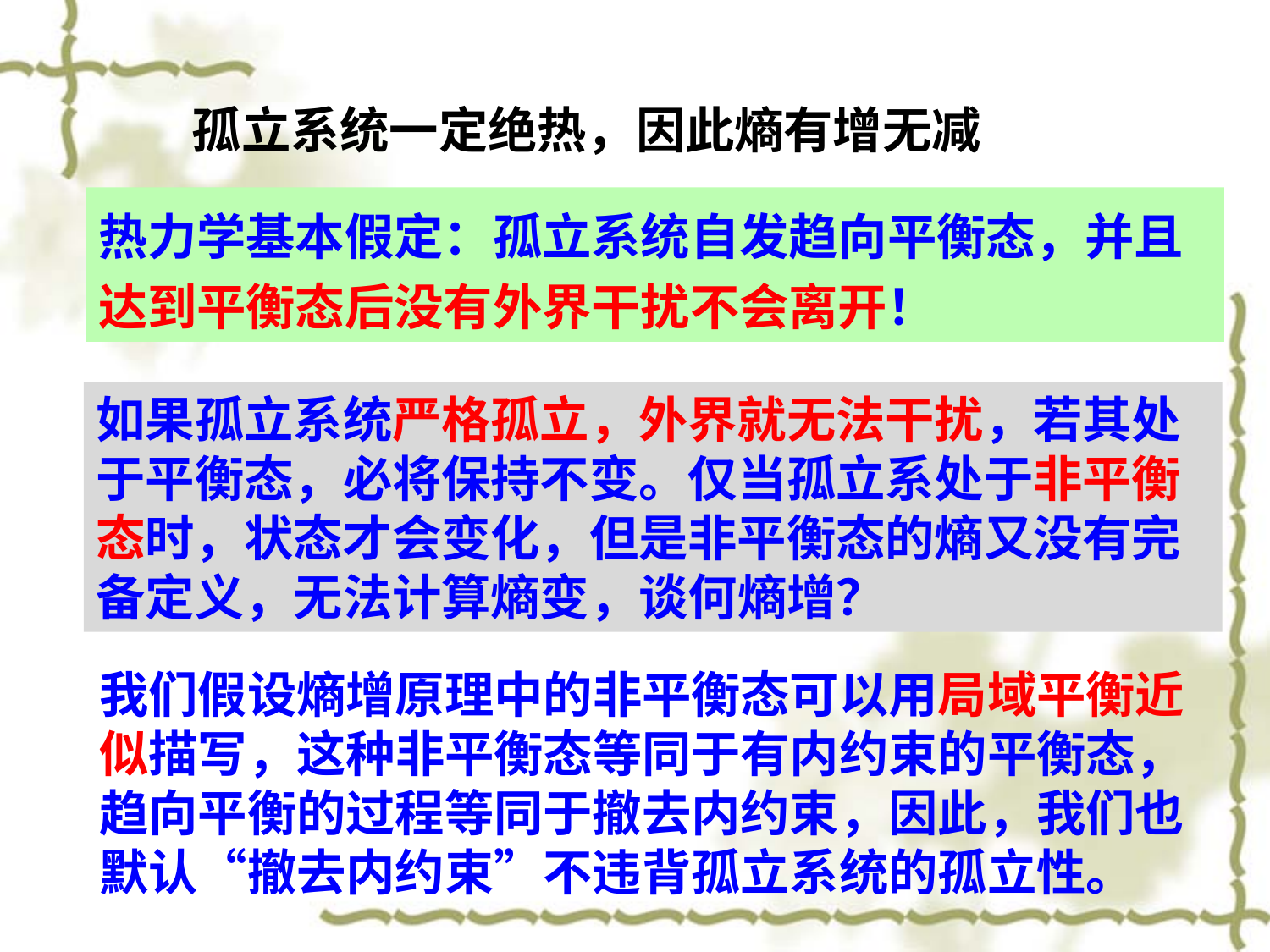

孤立系统一定绝热，因此熵有增无减
热力学基本假定：孤立系统自发趋向平衡态，并且达到平衡态后没有外界干扰不会离开！
如果孤立系统严格孤立，外界就无法干扰，若其处于平衡态，必将保持不变。仅当孤立系处于非平衡态时，状态才会变化，但是非平衡态的熵又没有完备定义，无法计算熵变，谈何熵增？
我们假设熵增原理中的非平衡态可以用局域平衡近似描写，这种非平衡态等同于有内约束的平衡态，趋向平衡的过程等同于撤去内约束，因此，我们也默认“撤去内约束”不违背孤立系统的孤立性。